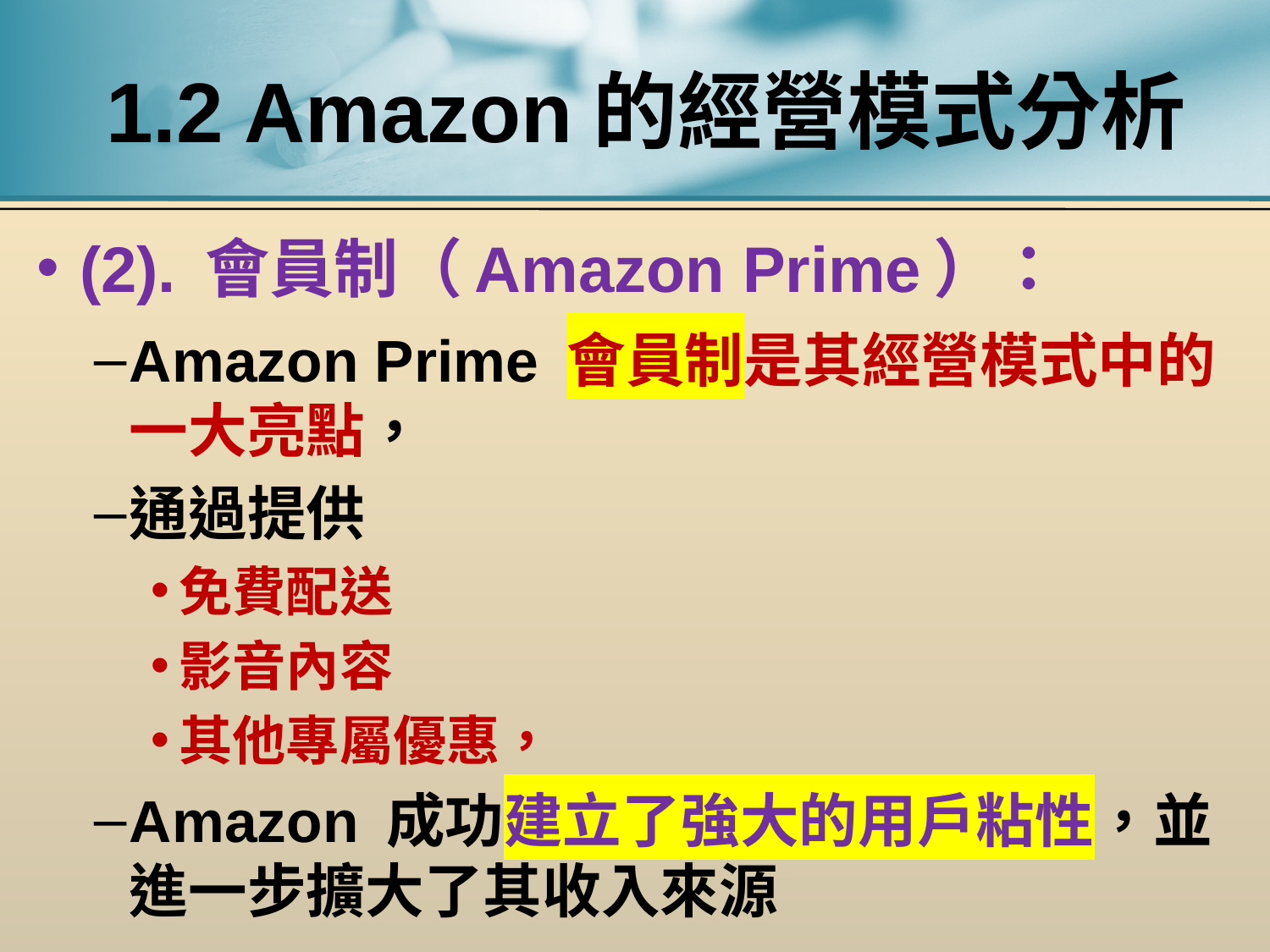

# 1.2 Amazon的經營模式分析
(2). 會員制（Amazon Prime）：
Amazon Prime 會員制是其經營模式中的一大亮點，
通過提供
免費配送
影音內容
其他專屬優惠，
Amazon 成功建立了強大的用戶粘性，並進一步擴大了其收入來源